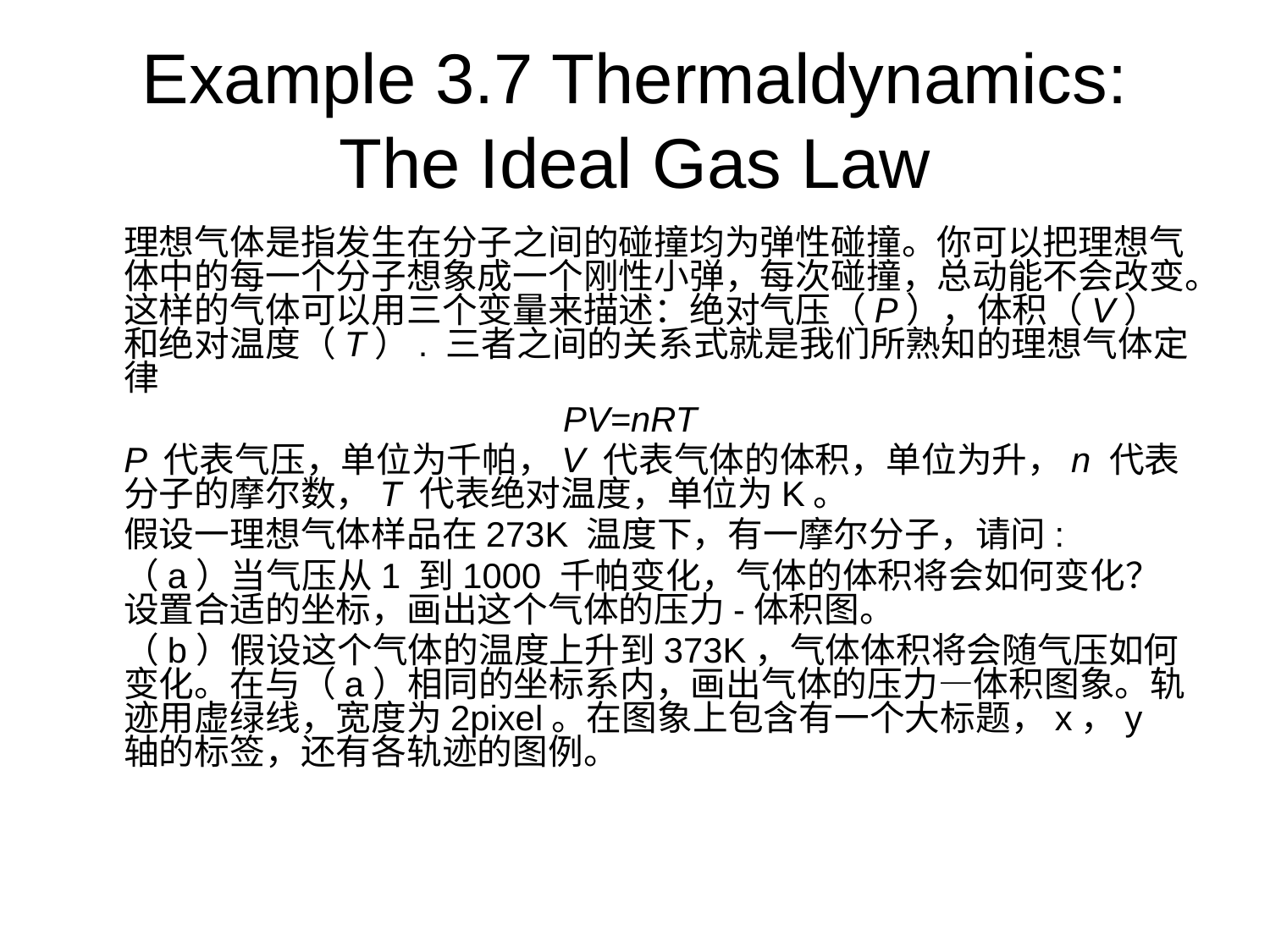

# Example 3.7 Thermaldynamics: The Ideal Gas Law
	理想气体是指发生在分子之间的碰撞均为弹性碰撞。你可以把理想气体中的每一个分子想象成一个刚性小弹，每次碰撞，总动能不会改变。这样的气体可以用三个变量来描述：绝对气压（P），体积（V）和绝对温度（T）. 三者之间的关系式就是我们所熟知的理想气体定律
PV=nRT
	P 代表气压，单位为千帕，V 代表气体的体积，单位为升，n 代表分子的摩尔数，T 代表绝对温度，单位为K。
	假设一理想气体样品在273K 温度下，有一摩尔分子，请问:
	（a）当气压从1 到1000 千帕变化，气体的体积将会如何变化？设置合适的坐标，画出这个气体的压力-体积图。
	（b）假设这个气体的温度上升到373K，气体体积将会随气压如何变化。在与（a）相同的坐标系内，画出气体的压力—体积图象。轨迹用虚绿线，宽度为2pixel。在图象上包含有一个大标题，x，y 轴的标签，还有各轨迹的图例。